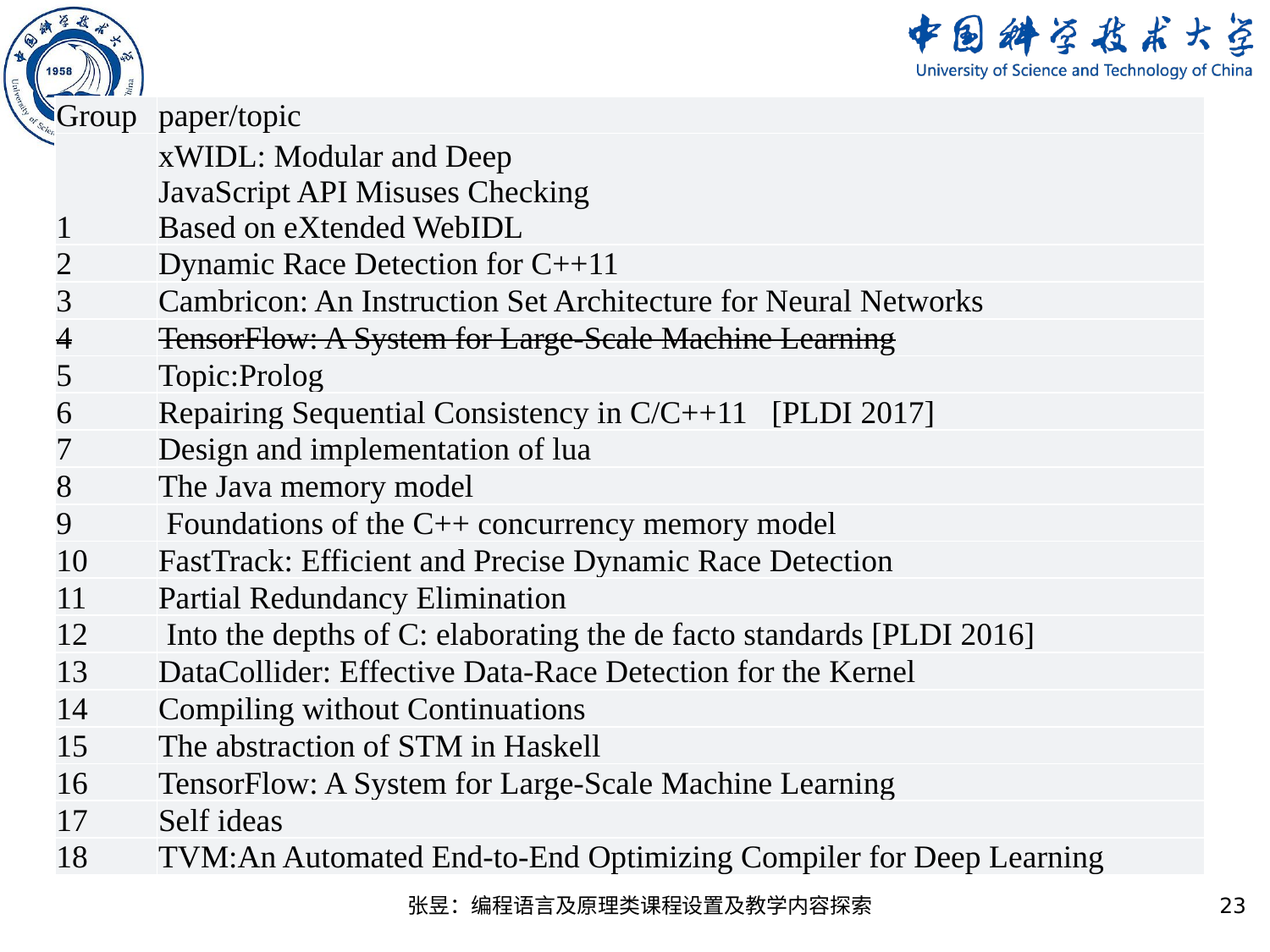

#
| Group | paper/topic |
| --- | --- |
| 1 | xWIDL: Modular and Deep JavaScript API Misuses Checking Based on eXtended WebIDL |
| 2 | Dynamic Race Detection for C++11 |
| 3 | Cambricon: An Instruction Set Architecture for Neural Networks |
| 4 | TensorFlow: A System for Large-Scale Machine Learning |
| 5 | Topic:Prolog |
| 6 | Repairing Sequential Consistency in C/C++11 [PLDI 2017] |
| 7 | Design and implementation of lua |
| 8 | The Java memory model |
| 9 | Foundations of the C++ concurrency memory model |
| 10 | FastTrack: Efficient and Precise Dynamic Race Detection |
| 11 | Partial Redundancy Elimination |
| 12 | Into the depths of C: elaborating the de facto standards [PLDI 2016] |
| 13 | DataCollider: Effective Data-Race Detection for the Kernel |
| 14 | Compiling without Continuations |
| 15 | The abstraction of STM in Haskell |
| 16 | TensorFlow: A System for Large-Scale Machine Learning |
| 17 | Self ideas |
| 18 | TVM:An Automated End-to-End Optimizing Compiler for Deep Learning |

张昱：编程语言及原理类课程设置及教学内容探索
23